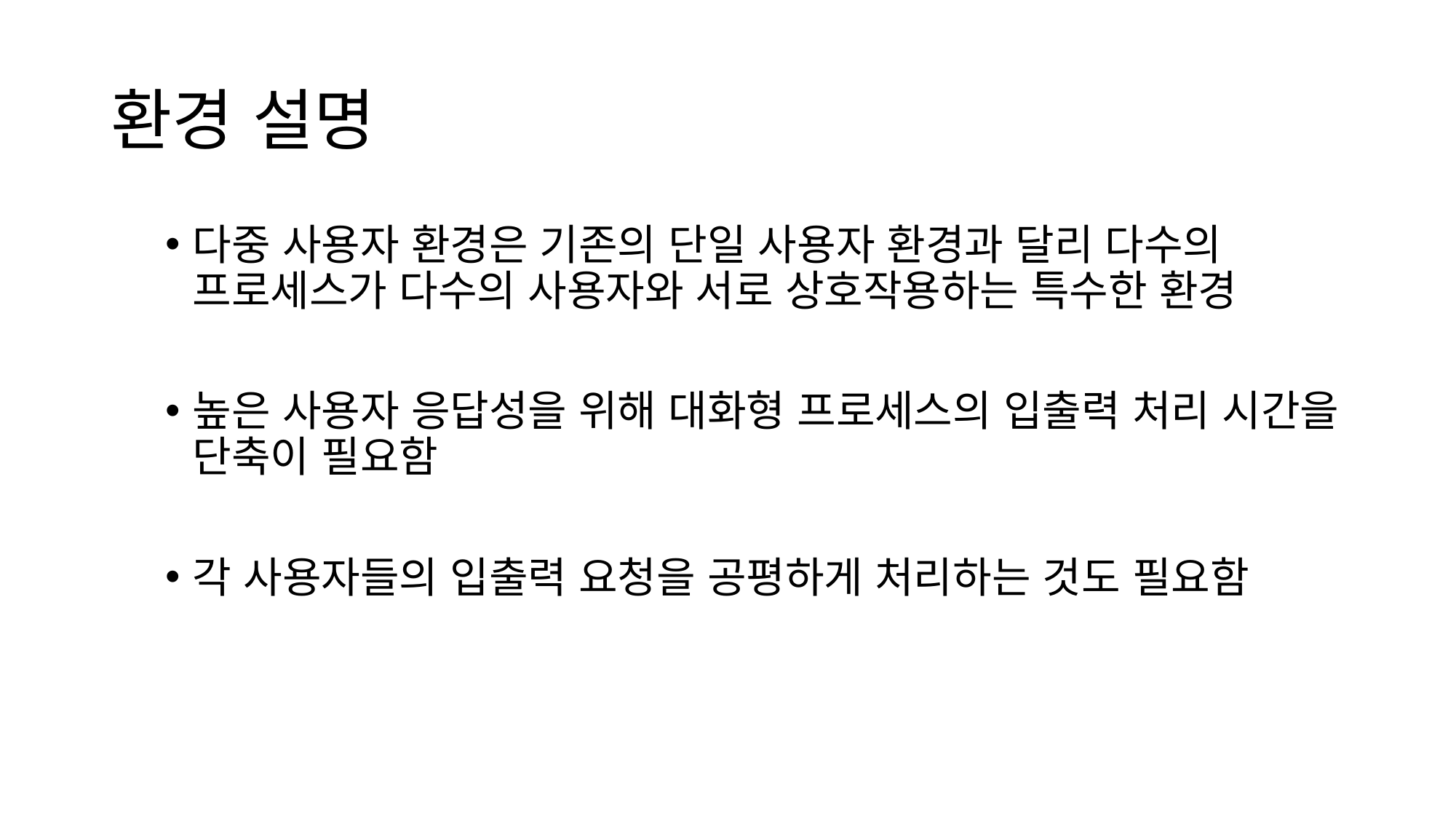

# 환경 설명
다중 사용자 환경은 기존의 단일 사용자 환경과 달리 다수의 프로세스가 다수의 사용자와 서로 상호작용하는 특수한 환경

높은 사용자 응답성을 위해 대화형 프로세스의 입출력 처리 시간을 단축이 필요함

각 사용자들의 입출력 요청을 공평하게 처리하는 것도 필요함